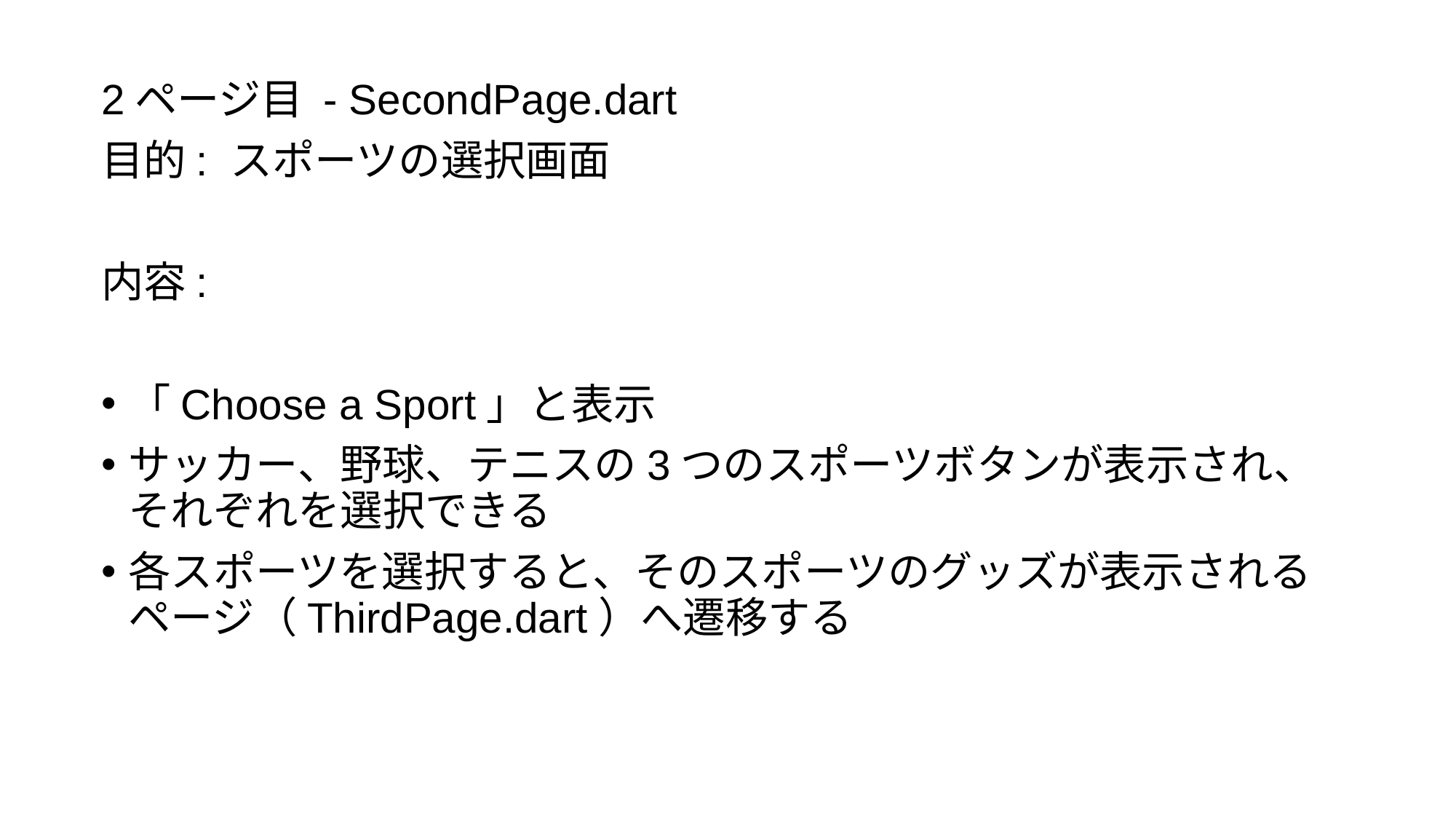

2ページ目 - SecondPage.dart
目的: スポーツの選択画面

内容:

「Choose a Sport」と表示
サッカー、野球、テニスの3つのスポーツボタンが表示され、それぞれを選択できる
各スポーツを選択すると、そのスポーツのグッズが表示されるページ（ThirdPage.dart）へ遷移する